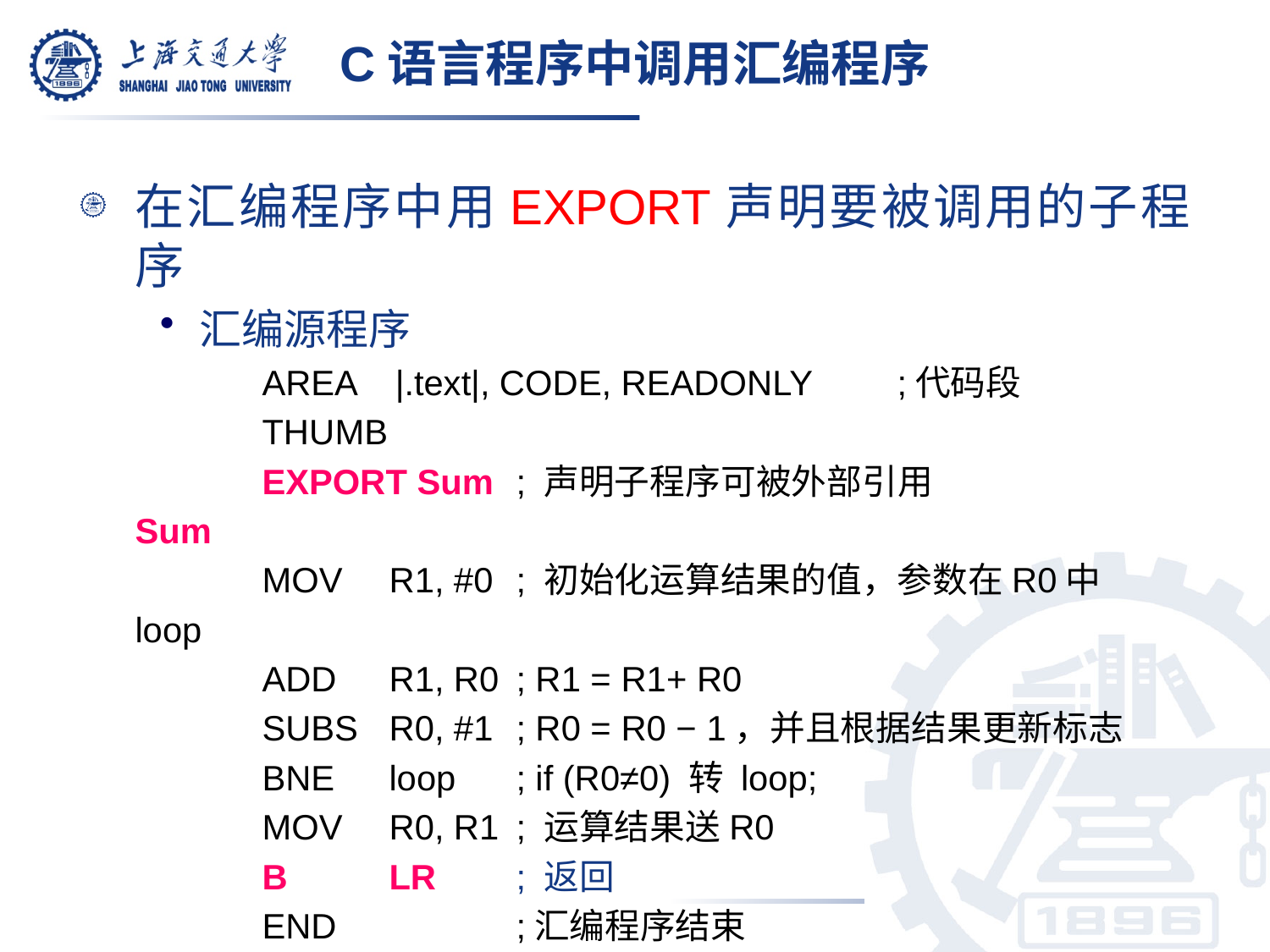

# C语言程序中调用汇编程序
在汇编程序中用EXPORT声明要被调用的子程序
汇编源程序
		AREA    |.text|, CODE, READONLY	;代码段
		THUMB
		EXPORT Sum	; 声明子程序可被外部引用
	Sum
		MOV	R1, #0	; 初始化运算结果的值，参数在R0中
	loop
		ADD	R1, R0 	; R1 = R1+ R0
		SUBS	R0, #1 	; R0 = R0 − 1，并且根据结果更新标志
		BNE	loop 	; if (R0≠0) 转 loop;
		MOV	R0, R1	; 运算结果送R0
		B	LR 	; 返回
		END		;汇编程序结束